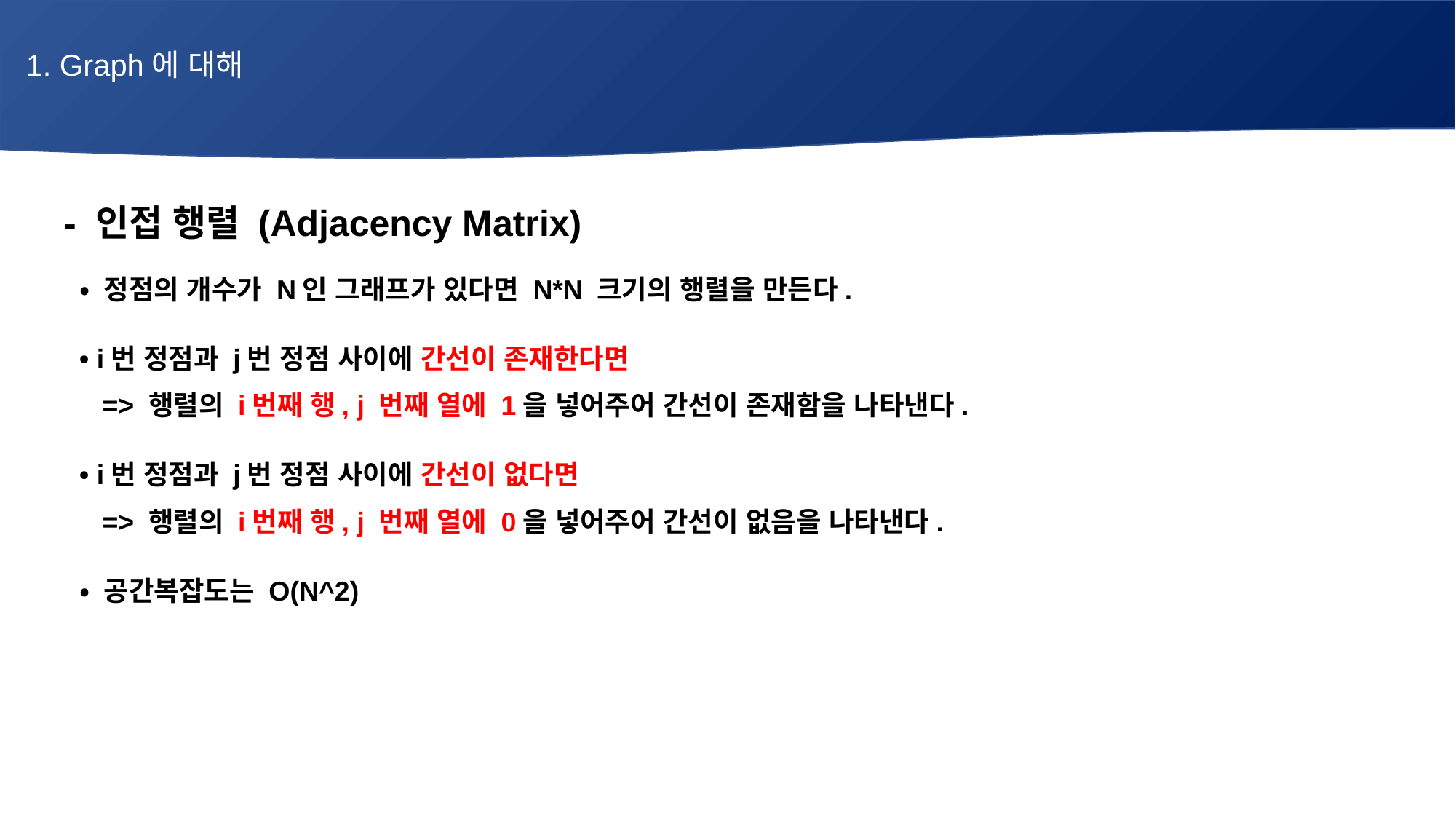

1. Graph에 대해
# 매주 1 과제 LV2
- 인접 행렬 (Adjacency Matrix)

  • 정점의 개수가 N인 그래프가 있다면 N*N 크기의 행렬을 만든다.

  • i번 정점과 j번 정점 사이에 간선이 존재한다면
     => 행렬의 i번째 행, j 번째 열에 1을 넣어주어 간선이 존재함을 나타낸다.

  • i번 정점과 j번 정점 사이에 간선이 없다면
     => 행렬의 i번째 행, j 번째 열에 0을 넣어주어 간선이 없음을 나타낸다.

  • 공간복잡도는 O(N^2)